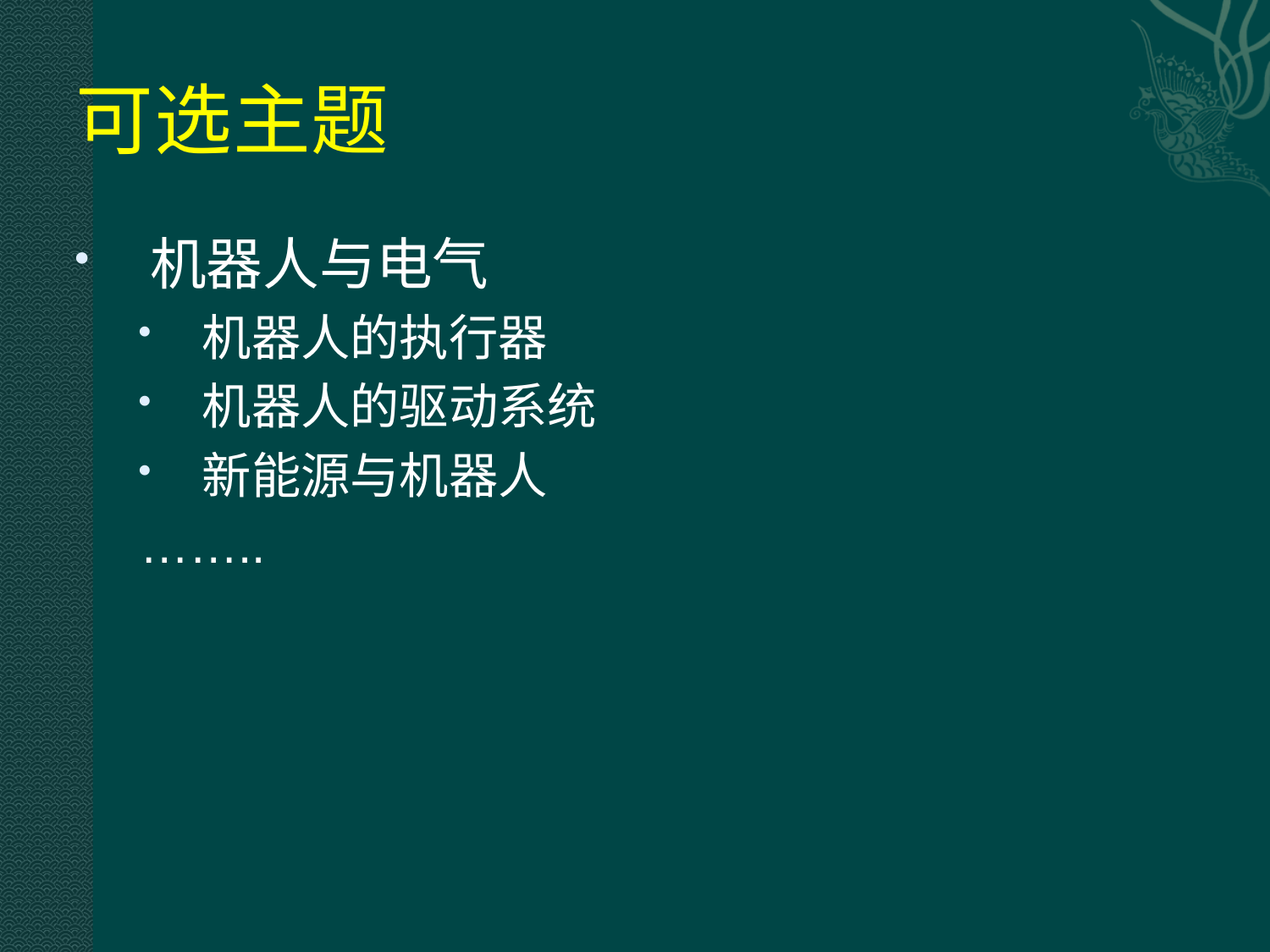

# 可选主题
 机器人与电气
 机器人的执行器
 机器人的驱动系统
 新能源与机器人
……..